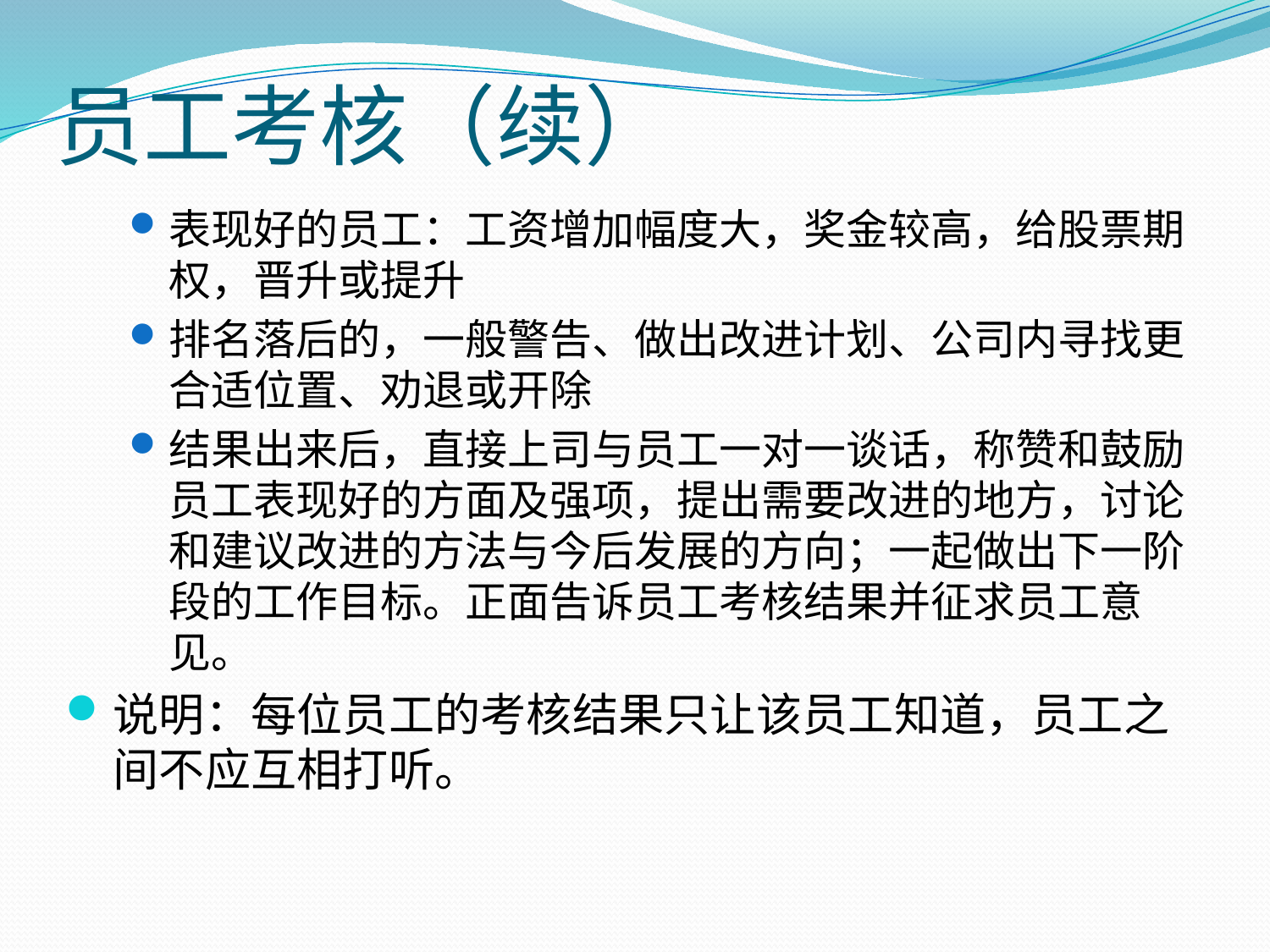

# 员工考核（续）
表现好的员工：工资增加幅度大，奖金较高，给股票期权，晋升或提升
排名落后的，一般警告、做出改进计划、公司内寻找更合适位置、劝退或开除
结果出来后，直接上司与员工一对一谈话，称赞和鼓励员工表现好的方面及强项，提出需要改进的地方，讨论和建议改进的方法与今后发展的方向；一起做出下一阶段的工作目标。正面告诉员工考核结果并征求员工意见。
说明：每位员工的考核结果只让该员工知道，员工之间不应互相打听。